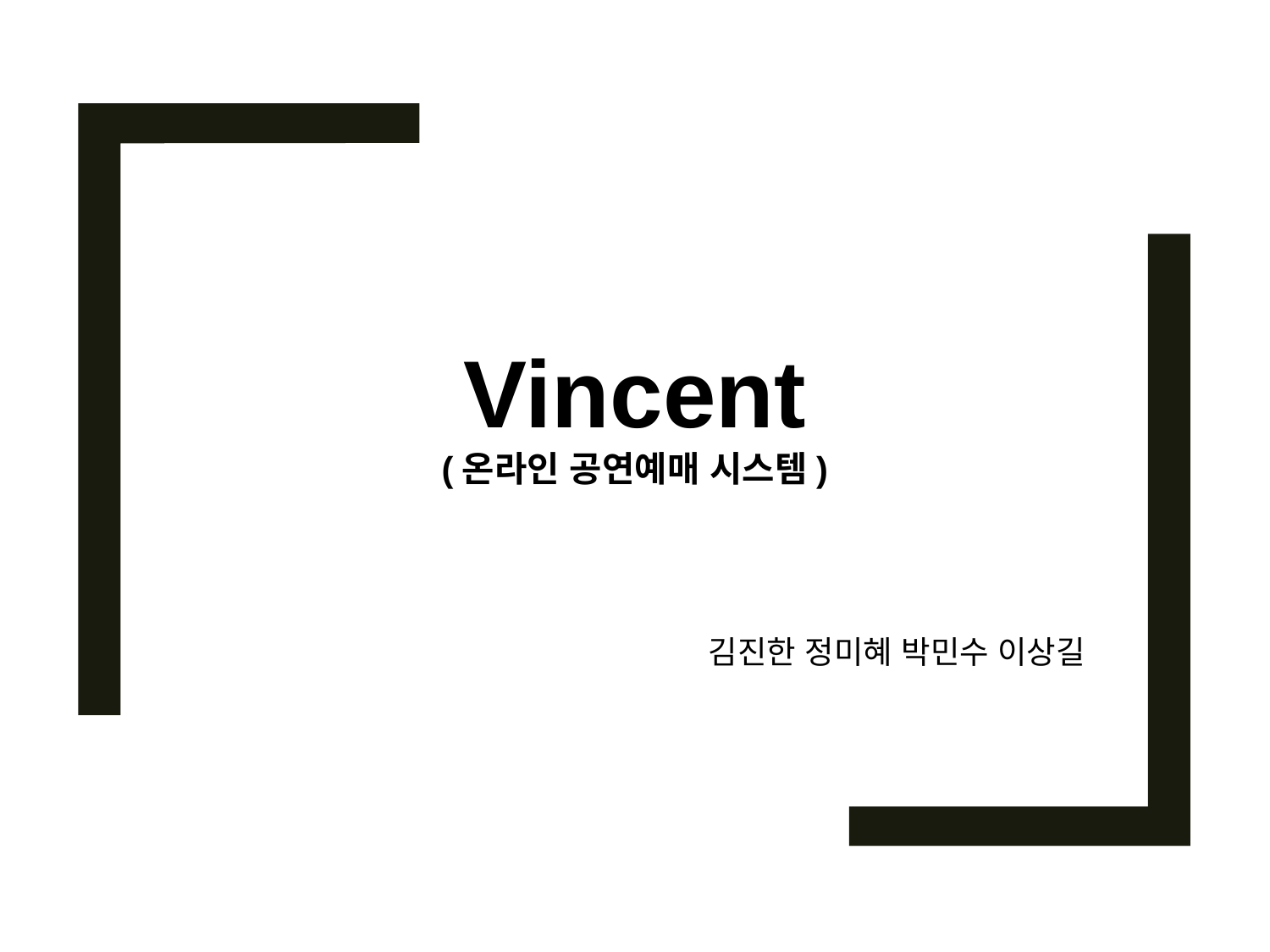

Vincent
(온라인 공연예매 시스템)
김진한 정미혜 박민수 이상길